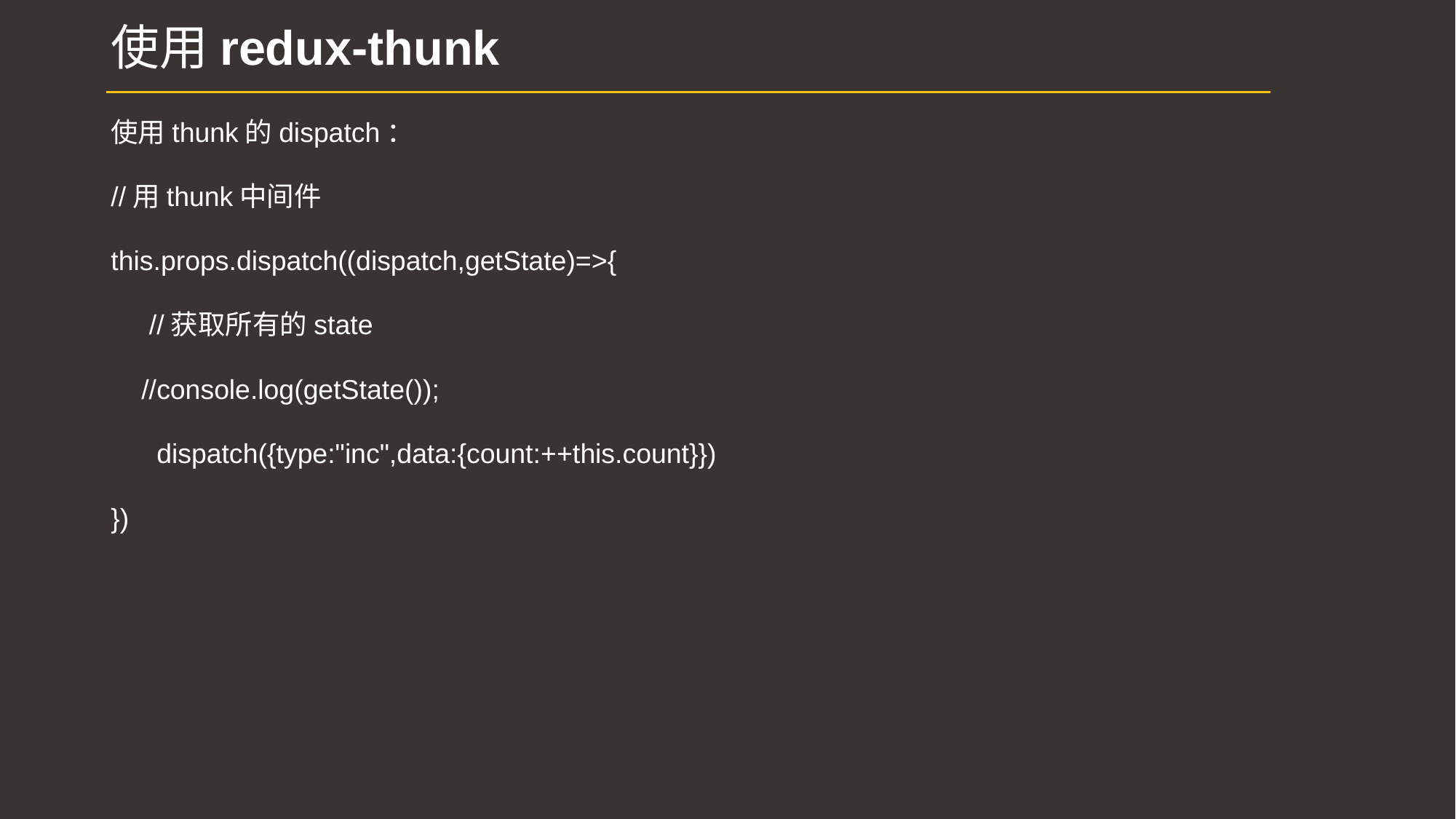

# 使用redux-thunk
使用thunk的dispatch：
//用thunk中间件
this.props.dispatch((dispatch,getState)=>{
     //获取所有的state
    //console.log(getState());
      dispatch({type:"inc",data:{count:++this.count}})
})